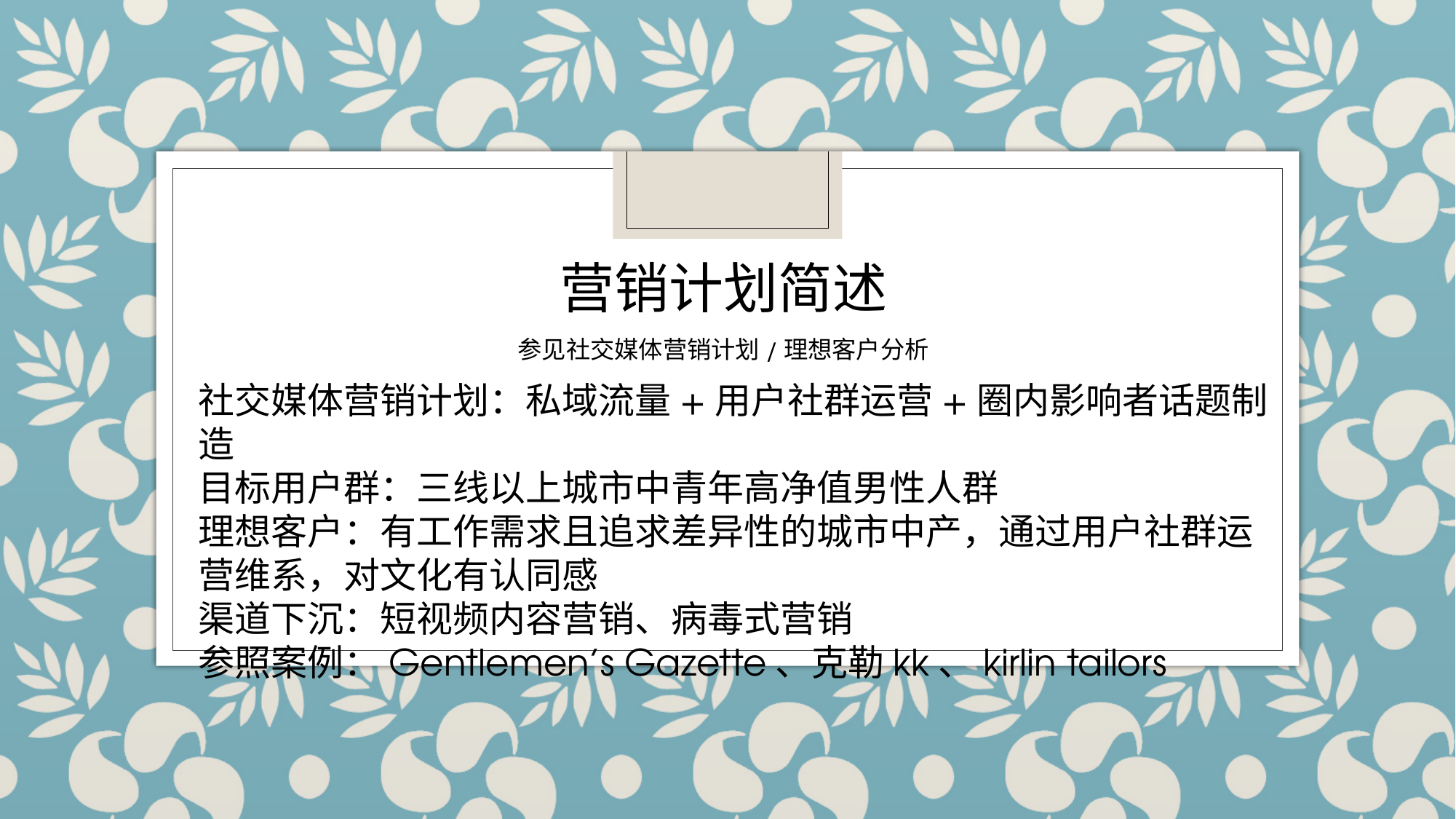

营销计划简述
参见社交媒体营销计划/理想客户分析
社交媒体营销计划：私域流量+用户社群运营+圈内影响者话题制造
目标用户群：三线以上城市中青年高净值男性人群
理想客户：有工作需求且追求差异性的城市中产，通过用户社群运营维系，对文化有认同感
渠道下沉：短视频内容营销、病毒式营销
参照案例：Gentlemen’s Gazette、克勒kk、kirlin tailors